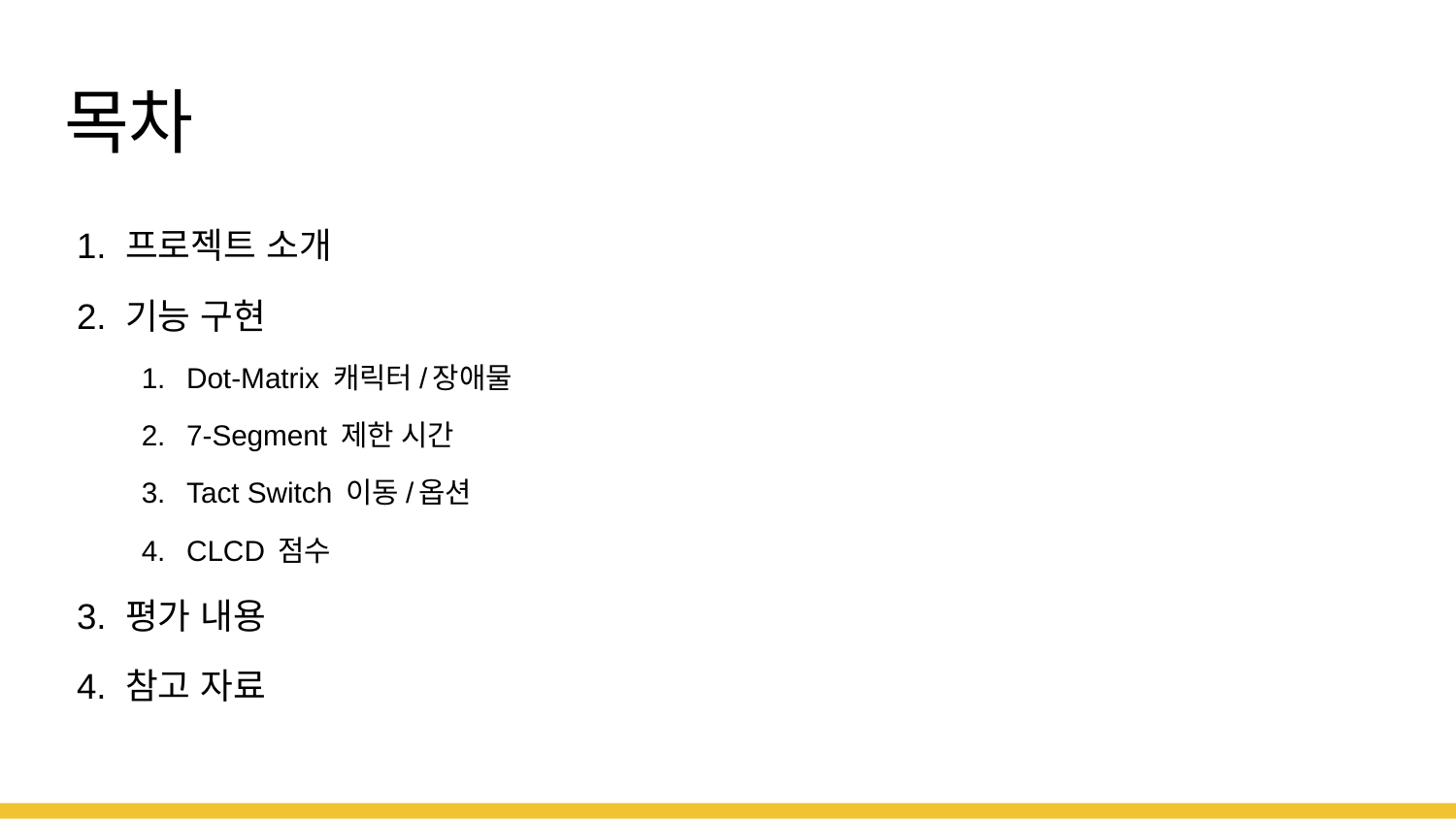

# 목차
프로젝트 소개
기능 구현
Dot-Matrix 캐릭터/장애물
7-Segment 제한 시간
Tact Switch 이동/옵션
CLCD 점수
평가 내용
참고 자료